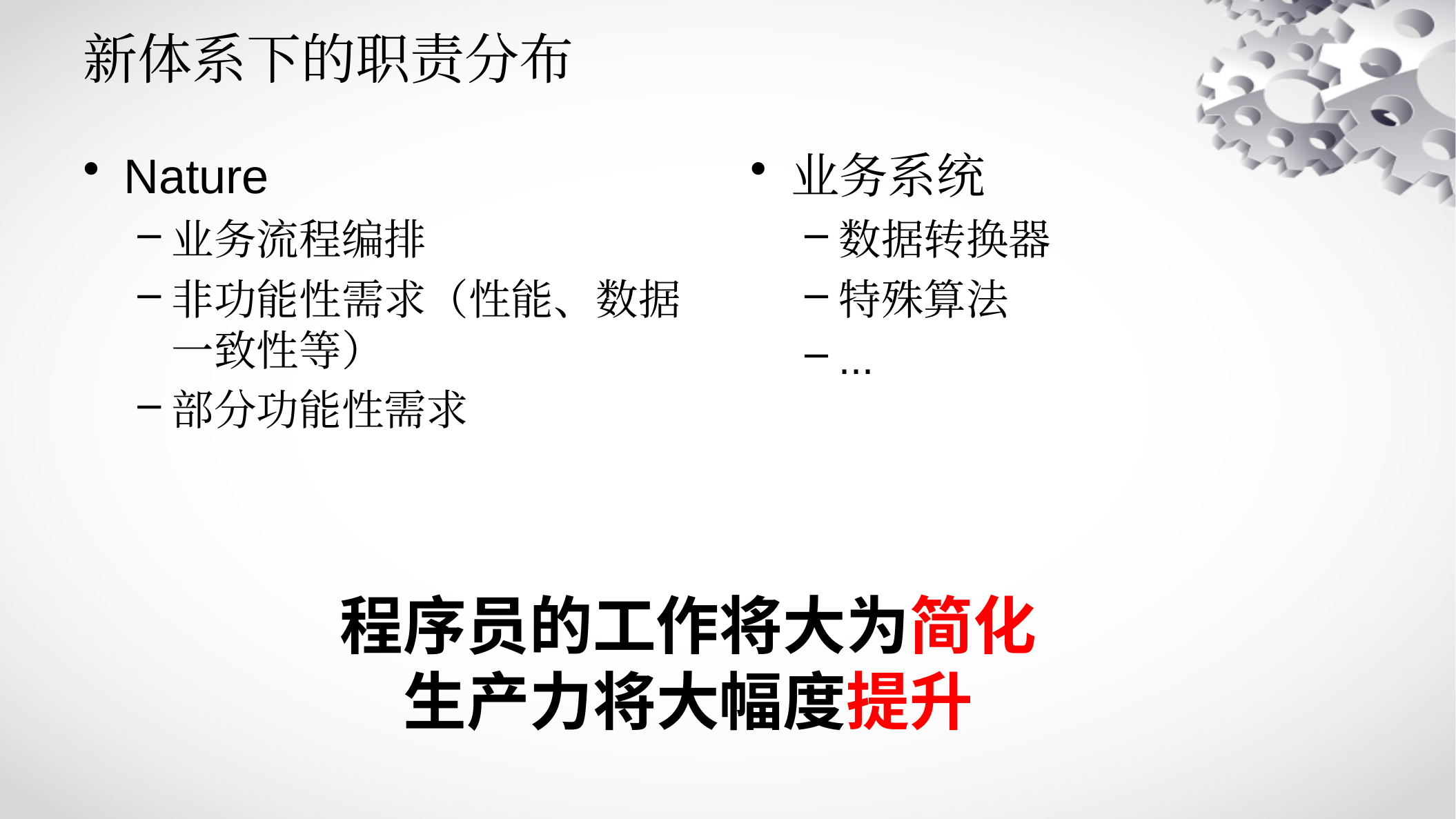

# 新体系下的职责分布
Nature
业务流程编排
非功能性需求（性能、数据一致性等）
部分功能性需求
业务系统
数据转换器
特殊算法
...
程序员的工作将大为简化
生产力将大幅度提升